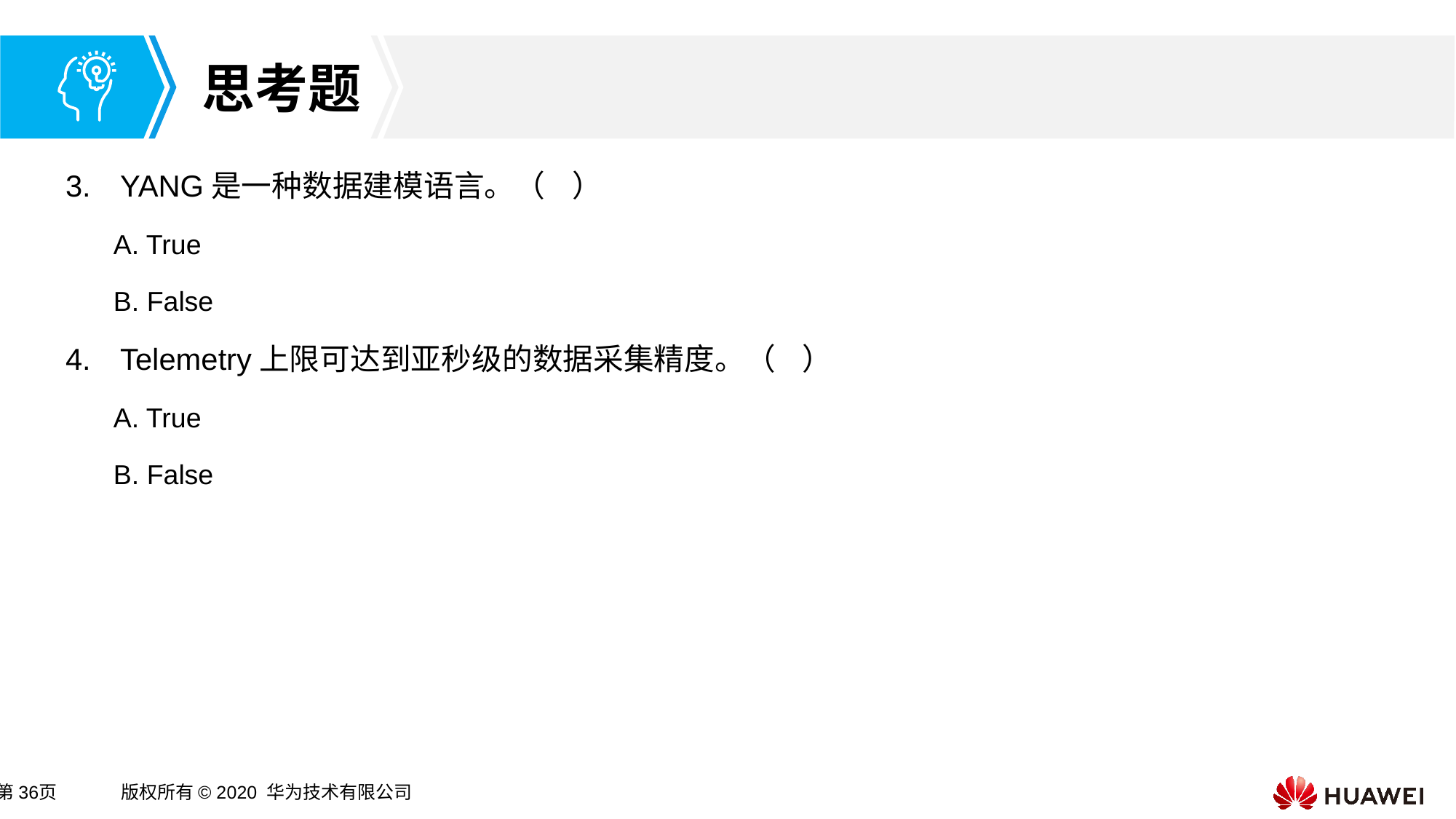

YANG是一种数据建模语言。（    ）
A. True
B. False
Telemetry上限可达到亚秒级的数据采集精度。（    ）
A. True
B. False